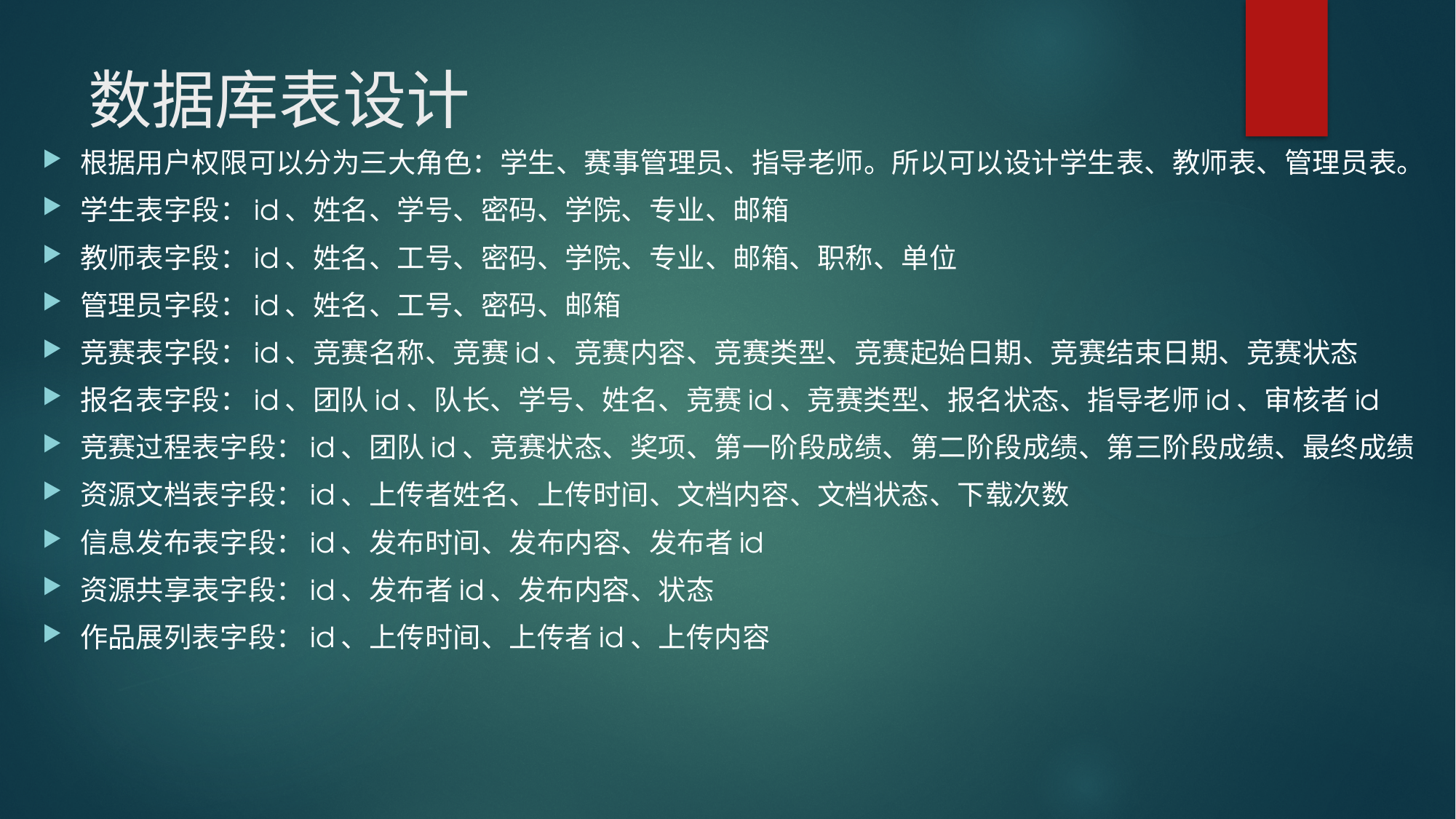

# 数据库表设计
根据用户权限可以分为三大角色：学生、赛事管理员、指导老师。所以可以设计学生表、教师表、管理员表。
学生表字段：id、姓名、学号、密码、学院、专业、邮箱
教师表字段：id、姓名、工号、密码、学院、专业、邮箱、职称、单位
管理员字段：id、姓名、工号、密码、邮箱
竞赛表字段：id、竞赛名称、竞赛id、竞赛内容、竞赛类型、竞赛起始日期、竞赛结束日期、竞赛状态
报名表字段：id、团队id、队长、学号、姓名、竞赛id、竞赛类型、报名状态、指导老师id、审核者id
竞赛过程表字段：id、团队id、竞赛状态、奖项、第一阶段成绩、第二阶段成绩、第三阶段成绩、最终成绩
资源文档表字段：id、上传者姓名、上传时间、文档内容、文档状态、下载次数
信息发布表字段：id、发布时间、发布内容、发布者id
资源共享表字段：id、发布者id、发布内容、状态
作品展列表字段：id、上传时间、上传者id、上传内容